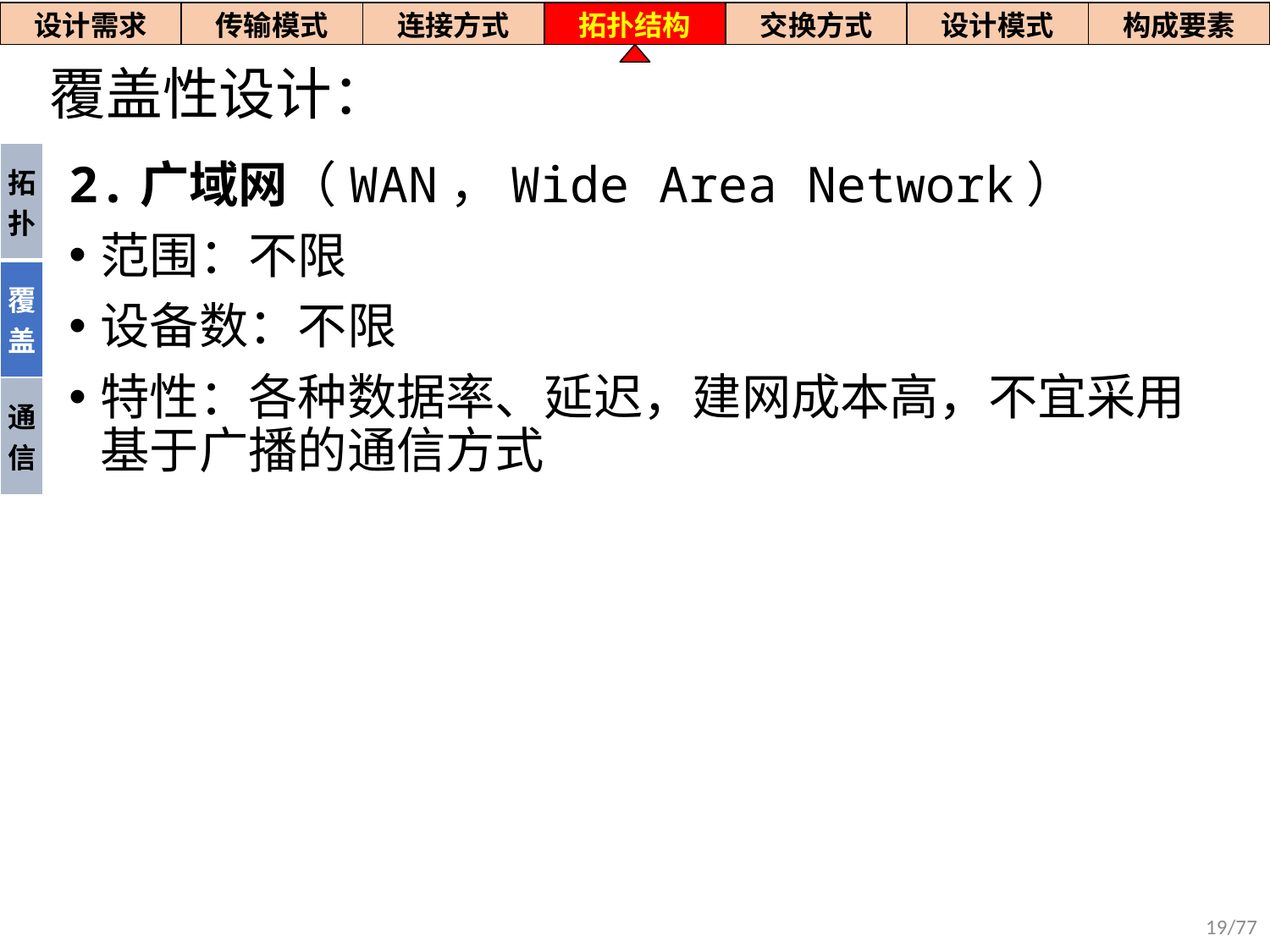

| 设计需求 | 传输模式 | 连接方式 | 拓扑结构 | 交换方式 | 设计模式 | 构成要素 |
| --- | --- | --- | --- | --- | --- | --- |

# 覆盖性设计：
| 拓扑 |
| --- |
| 覆盖 |
| 通信 |
2.广域网（WAN，Wide Area Network）
范围：不限
设备数：不限
特性：各种数据率、延迟，建网成本高，不宜采用基于广播的通信方式

19/77